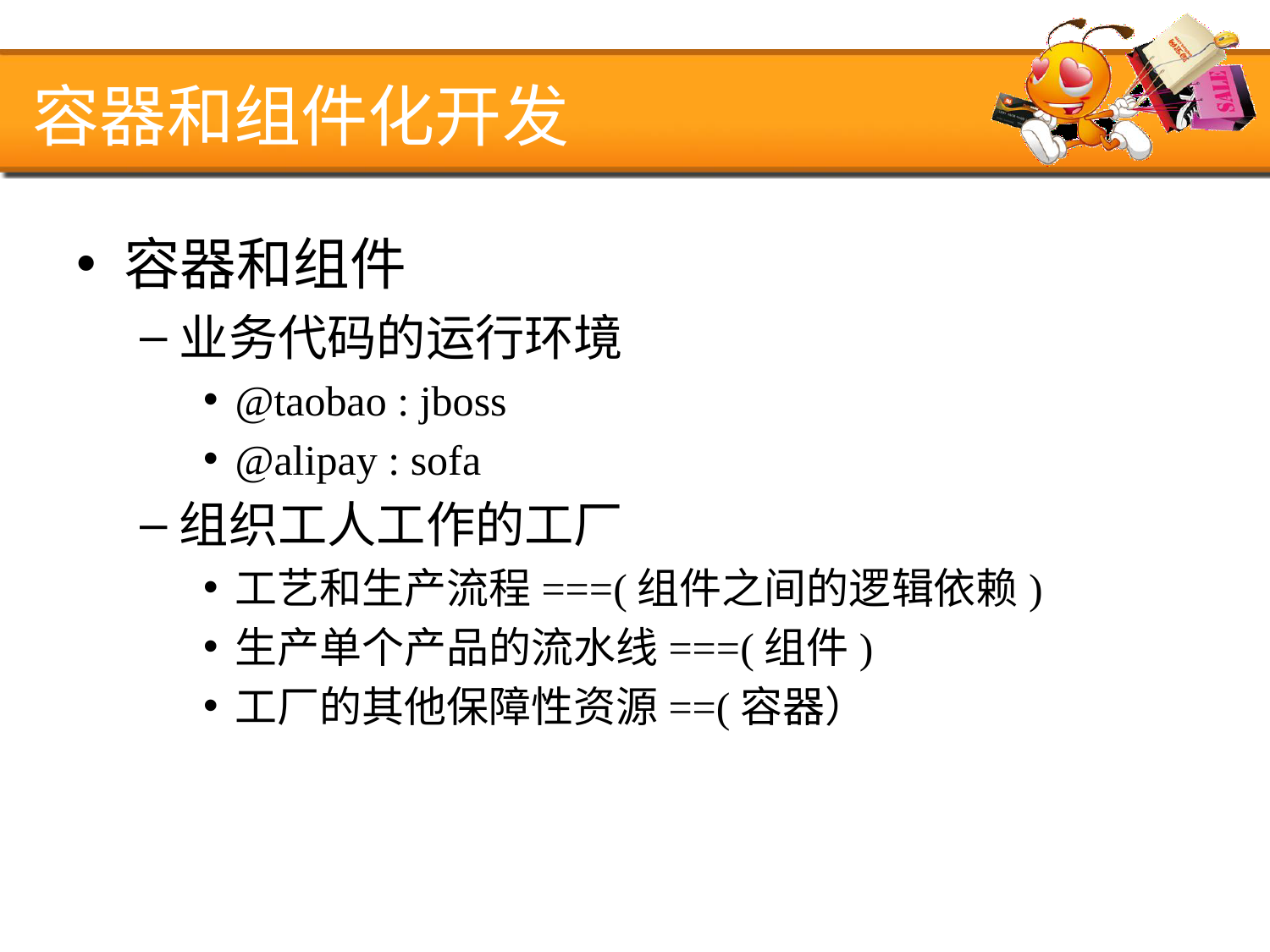

# 容器和组件化开发
容器和组件
业务代码的运行环境
@taobao : jboss
@alipay : sofa
组织工人工作的工厂
工艺和生产流程===(组件之间的逻辑依赖)
生产单个产品的流水线===(组件)
工厂的其他保障性资源==(容器）